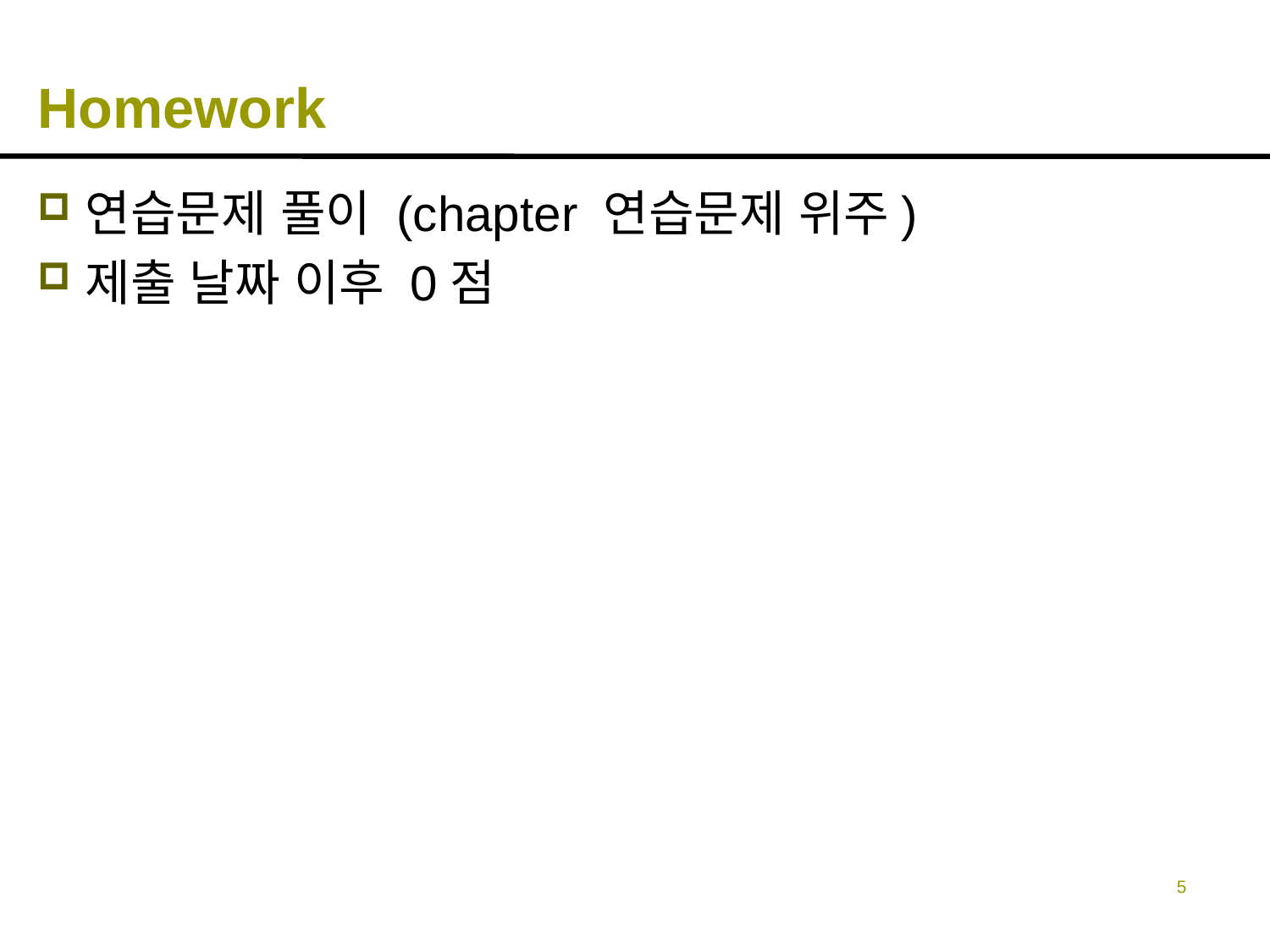

# Homework
연습문제 풀이 (chapter 연습문제 위주)
제출 날짜 이후 0점
5